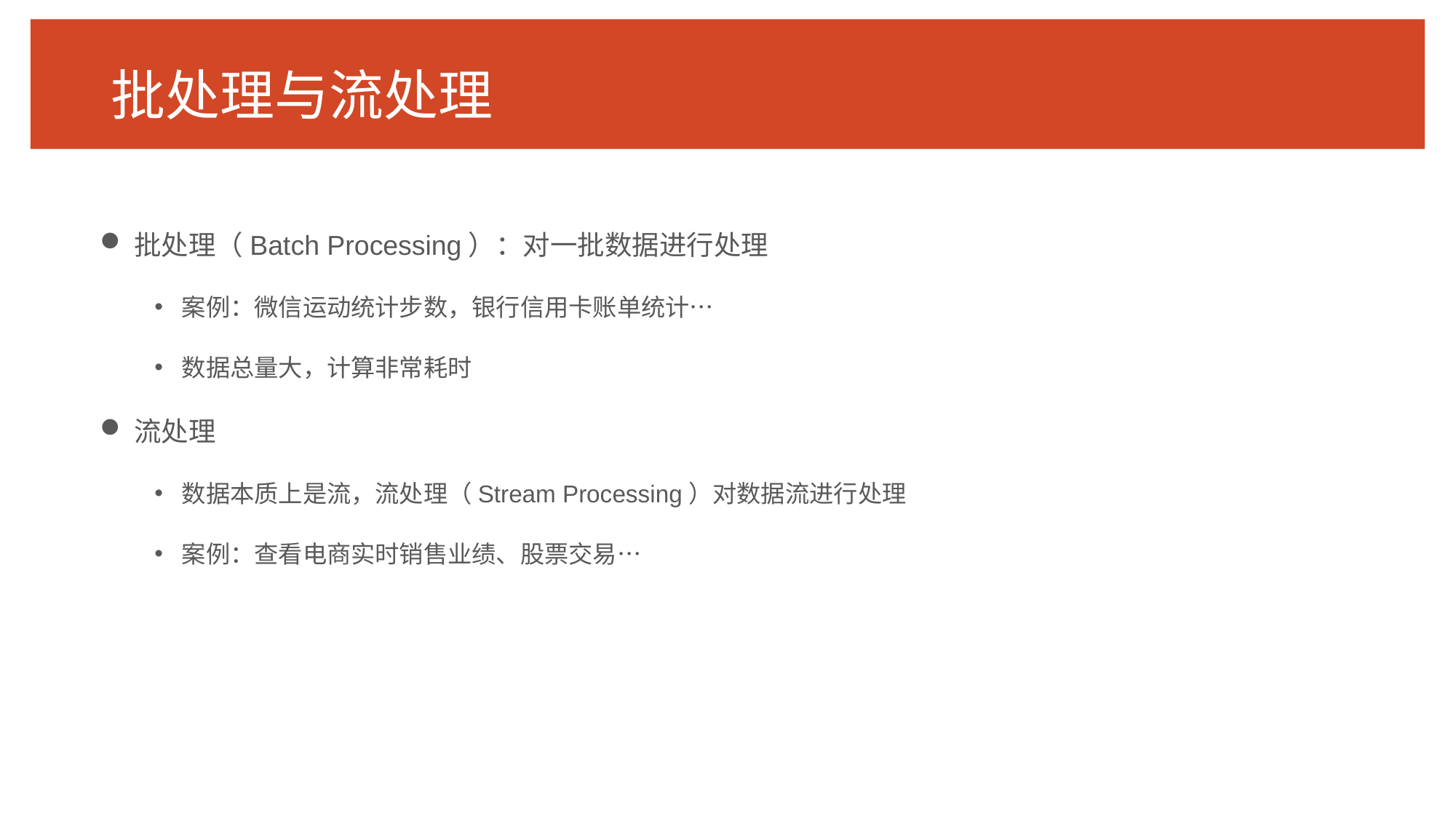

# 批处理与流处理
批处理（Batch Processing）：对一批数据进行处理
案例：微信运动统计步数，银行信用卡账单统计…
数据总量大，计算非常耗时
流处理
数据本质上是流，流处理（Stream Processing）对数据流进行处理
案例：查看电商实时销售业绩、股票交易…